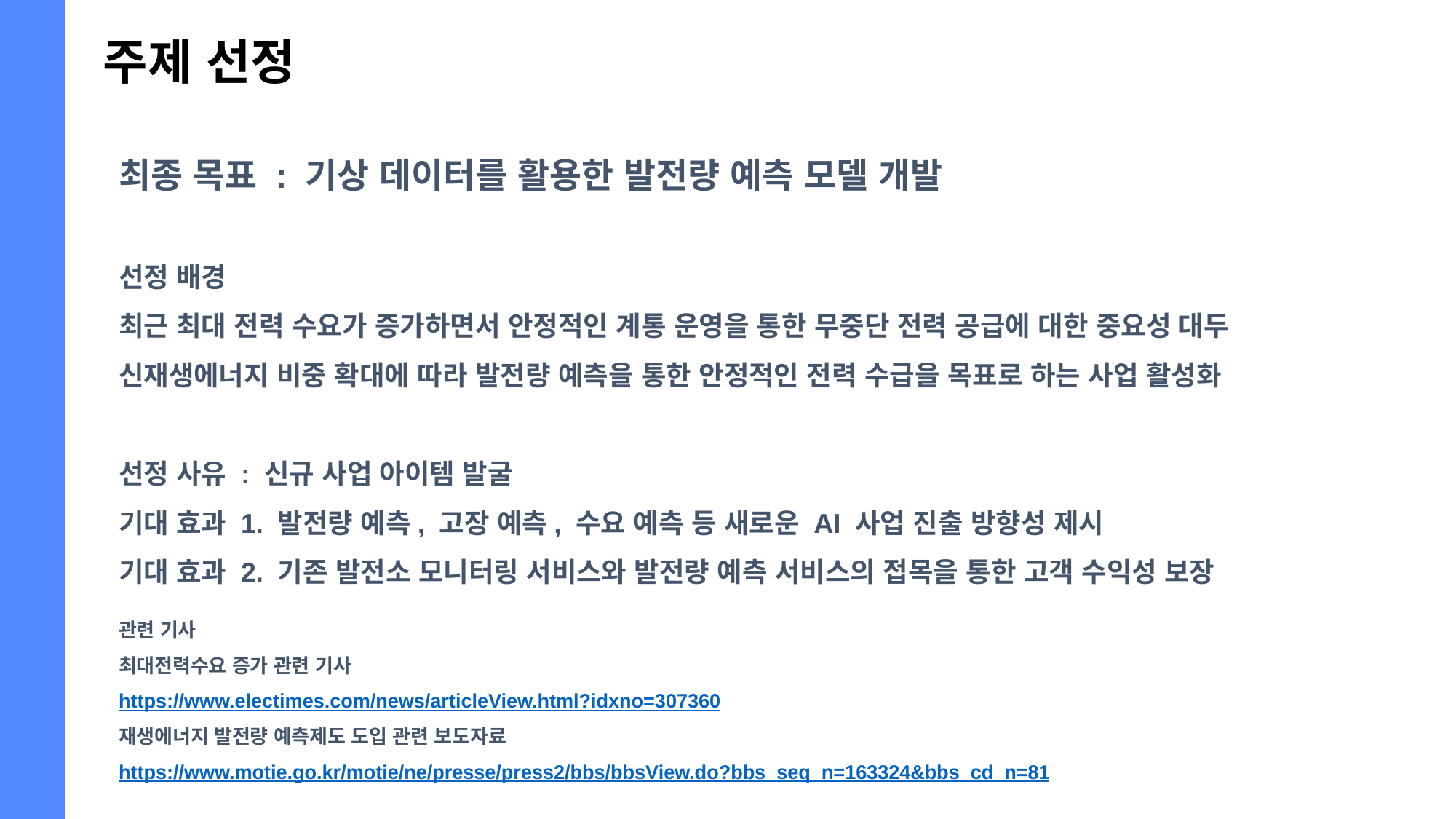

01

개 요
주제 선정

최종 목표 : 기상 데이터를 활용한 발전량 예측 모델 개발
선정 배경
최근 최대 전력 수요가 증가하면서 안정적인 계통 운영을 통한 무중단 전력 공급에 대한 중요성 대두
신재생에너지 비중 확대에 따라 발전량 예측을 통한 안정적인 전력 수급을 목표로 하는 사업 활성화
선정 사유 : 신규 사업 아이템 발굴
기대 효과 1. 발전량 예측, 고장 예측, 수요 예측 등 새로운 AI 사업 진출 방향성 제시
기대 효과 2. 기존 발전소 모니터링 서비스와 발전량 예측 서비스의 접목을 통한 고객 수익성 보장
관련 기사
최대전력수요 증가 관련 기사
https://www.electimes.com/news/articleView.html?idxno=307360
재생에너지 발전량 예측제도 도입 관련 보도자료
https://www.motie.go.kr/motie/ne/presse/press2/bbs/bbsView.do?bbs_seq_n=163324&bbs_cd_n=81